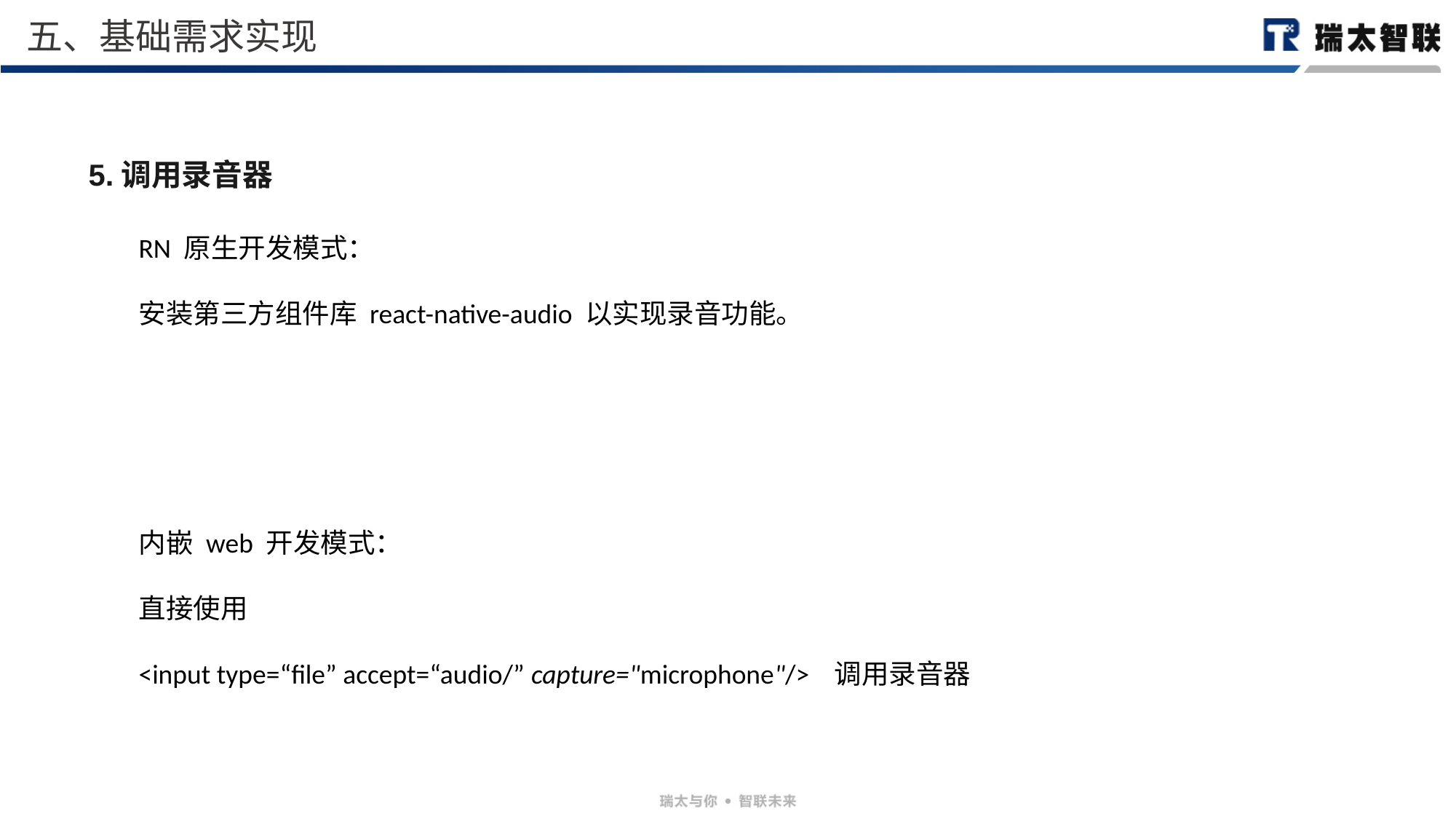

五、基础需求实现
5.调用录音器
RN 原生开发模式：

安装第三方组件库 react-native-audio 以实现录音功能。

内嵌 web 开发模式：

直接使用

<input type=“file” accept=“audio/” capture="microphone"/>   调用录音器